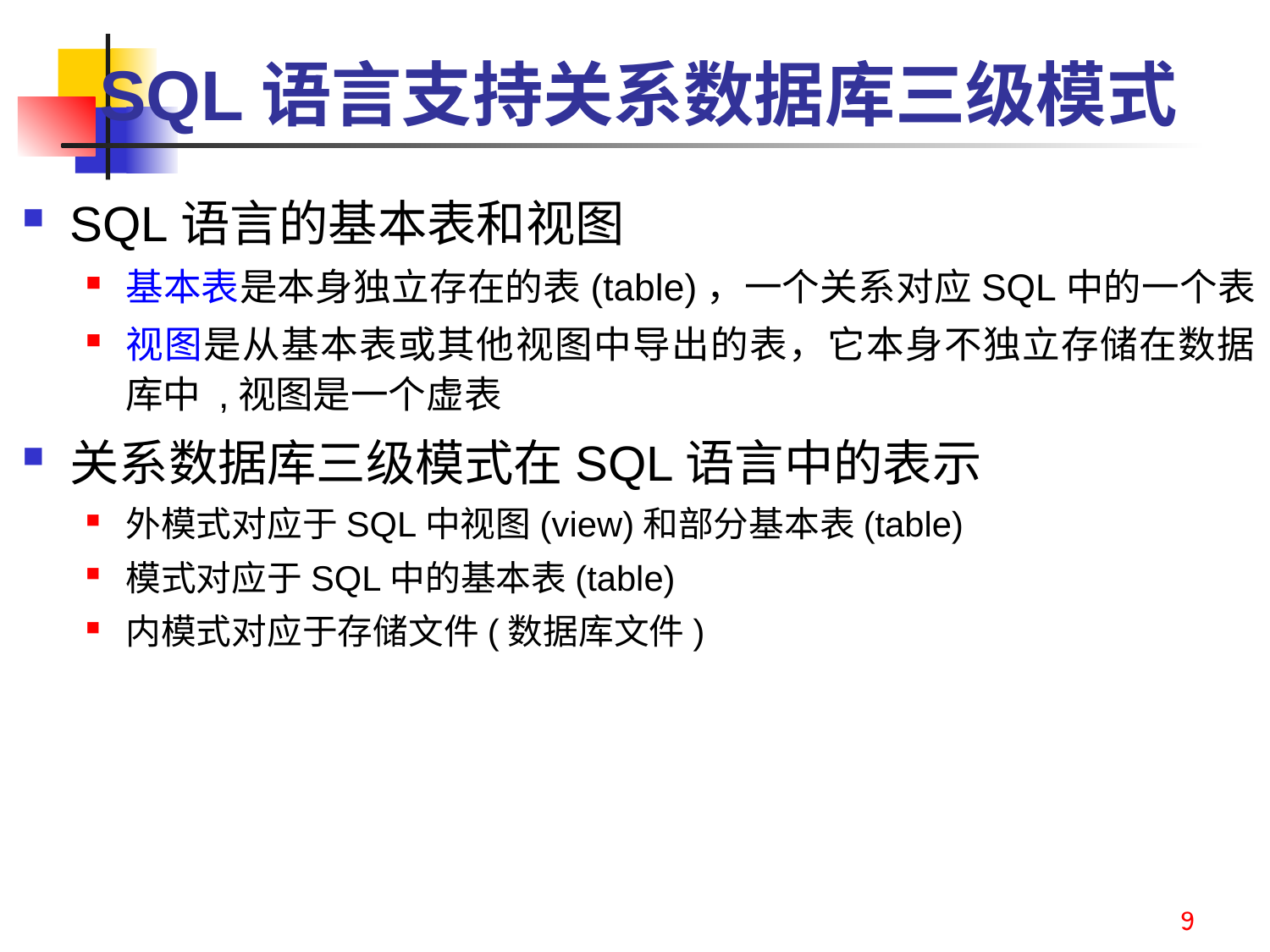

# SQL语言支持关系数据库三级模式
SQL语言的基本表和视图
基本表是本身独立存在的表(table)，一个关系对应SQL中的一个表
视图是从基本表或其他视图中导出的表，它本身不独立存储在数据库中 ,视图是一个虚表
关系数据库三级模式在SQL语言中的表示
外模式对应于SQL中视图(view)和部分基本表(table)
模式对应于SQL中的基本表(table)
内模式对应于存储文件(数据库文件)

9